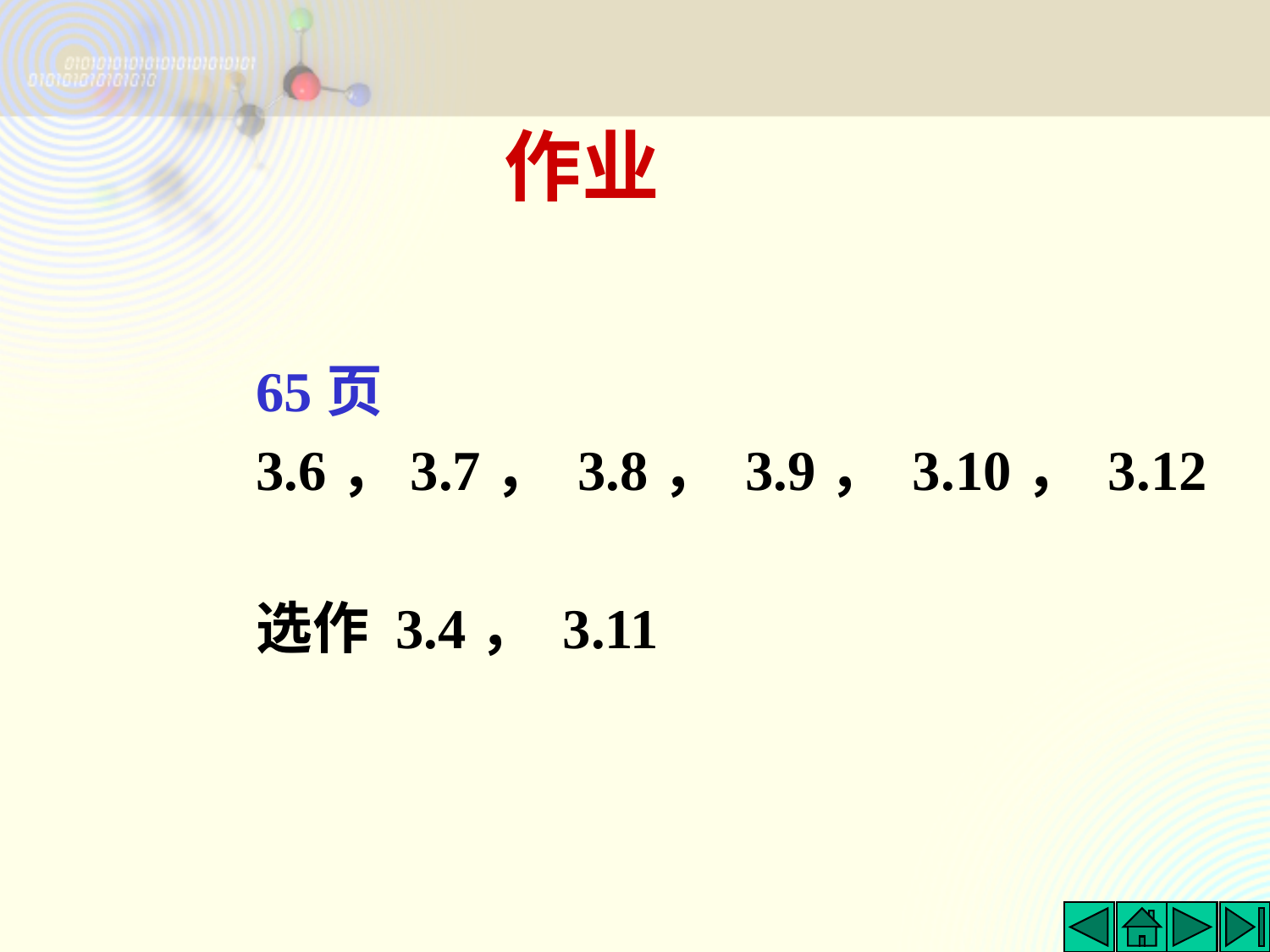

# 作业
65页
3.6，3.7， 3.8， 3.9， 3.10， 3.12

选作 3.4， 3.11